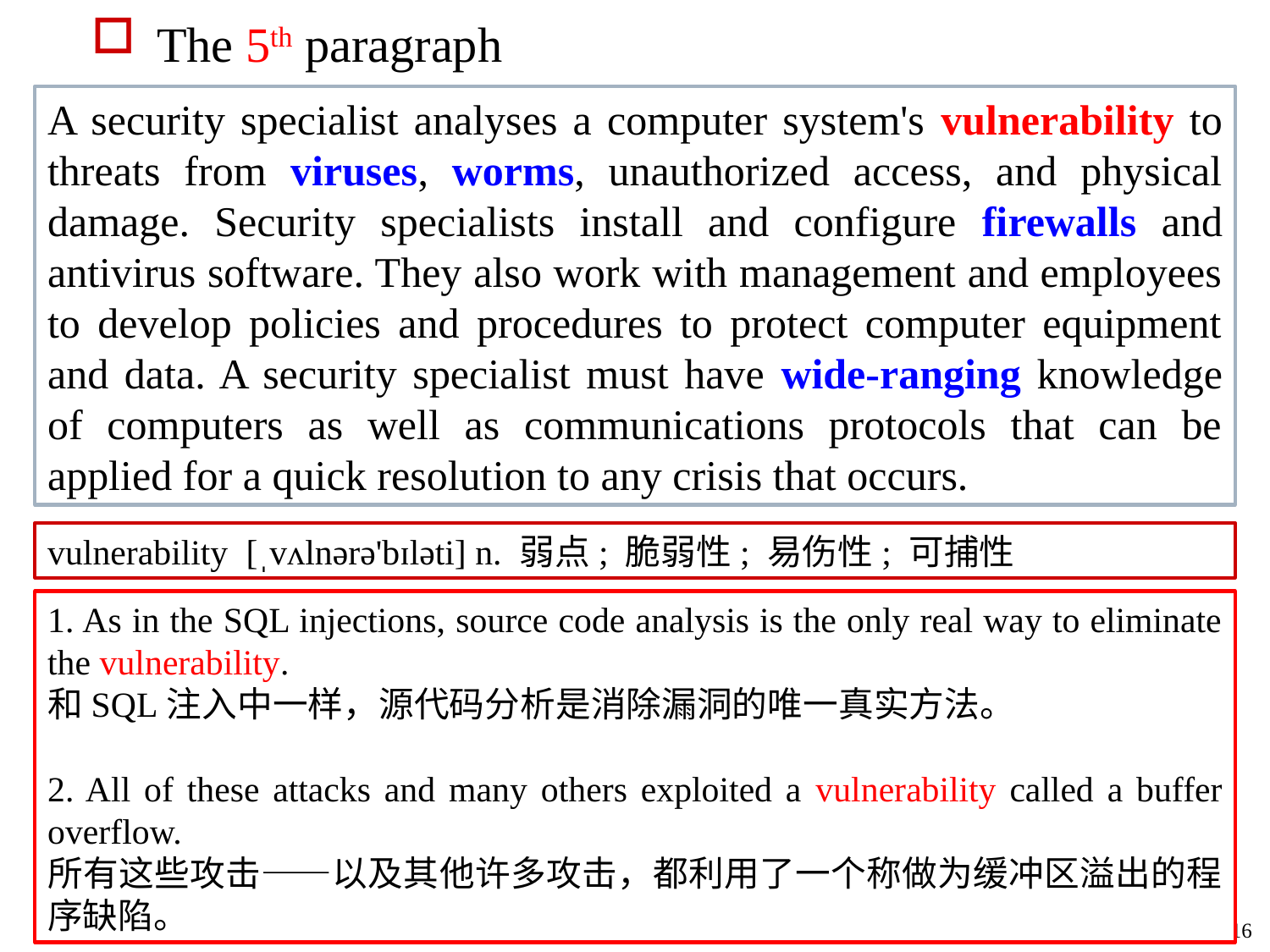

The 5th paragraph
A security specialist analyses a computer system's vulnerability to threats from viruses, worms, unauthorized access, and physical damage. Security specialists install and configure firewalls and antivirus software. They also work with management and employees to develop policies and procedures to protect computer equipment and data. A security specialist must have wide-ranging knowledge of computers as well as communications protocols that can be applied for a quick resolution to any crisis that occurs.
vulnerability  [ˌvʌlnərə'bɪləti] n. 弱点; 脆弱性; 易伤性; 可捕性
1. As in the SQL injections, source code analysis is the only real way to eliminate the vulnerability.
和SQL注入中一样，源代码分析是消除漏洞的唯一真实方法。

2. All of these attacks and many others exploited a vulnerability called a buffer overflow.
所有这些攻击――以及其他许多攻击，都利用了一个称做为缓冲区溢出的程序缺陷。
16